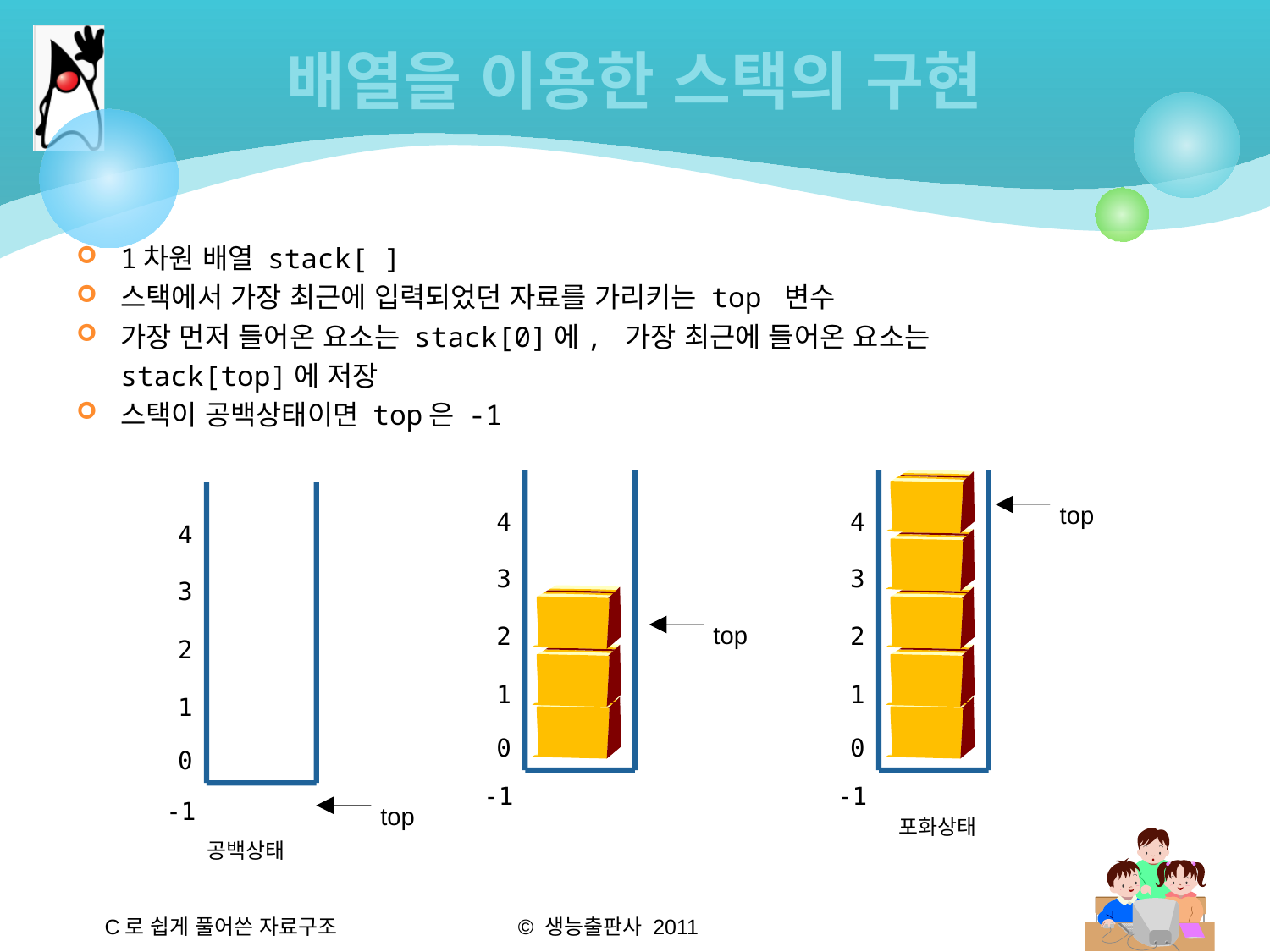

# 배열을 이용한 스택의 구현
1차원 배열 stack[ ]
스택에서 가장 최근에 입력되었던 자료를 가리키는 top 변수
가장 먼저 들어온 요소는 stack[0]에, 가장 최근에 들어온 요소는
	stack[top]에 저장
스택이 공백상태이면 top은 -1

top
4
4

4

3
3
3

top
2
2

2

1
1
1

0
0
0
-1
-1
-1
top

포화상태
공백상태